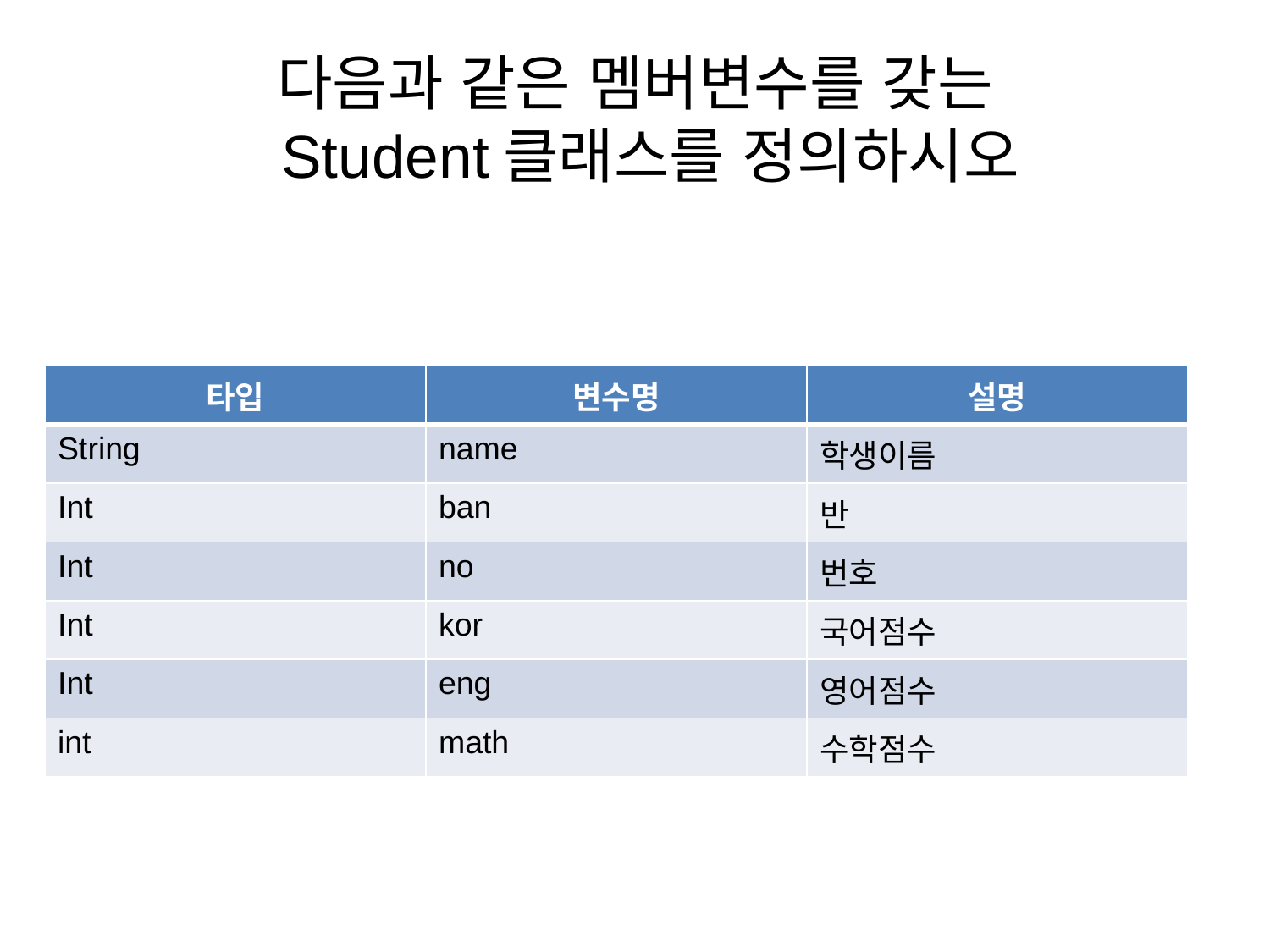

# 다음과 같은 멤버변수를 갖는 Student클래스를 정의하시오
| 타입 | 변수명 | 설명 |
| --- | --- | --- |
| String | name | 학생이름 |
| Int | ban | 반 |
| Int | no | 번호 |
| Int | kor | 국어점수 |
| Int | eng | 영어점수 |
| int | math | 수학점수 |